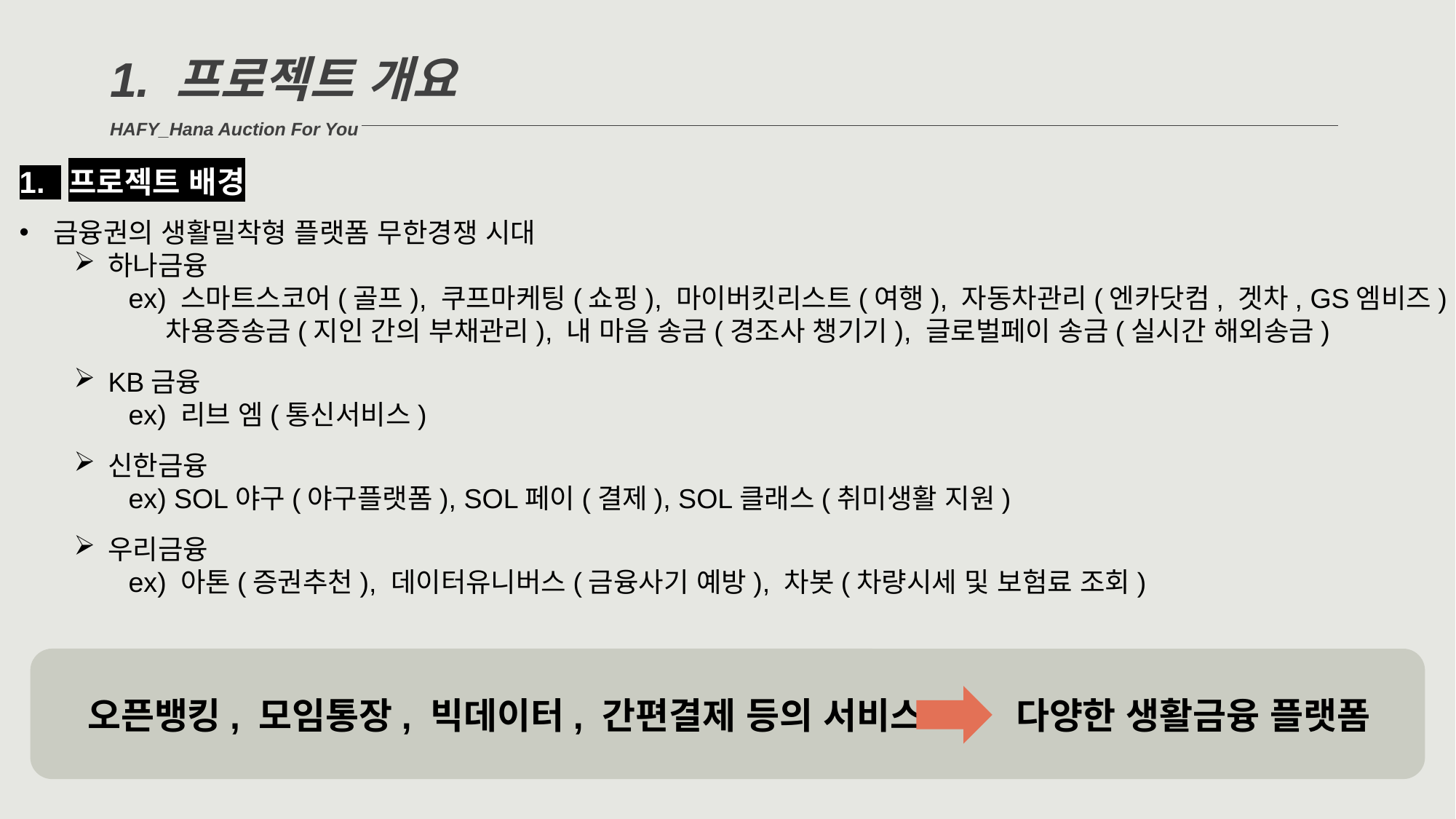

1. 프로젝트 개요
HAFY_Hana Auction For You
https://news.einfomax.co.kr/news/articleView.html?idxno=4103342
http://www.sisajournal-e.com/news/articleView.html?idxno=208677

1.  프로젝트 배경
금융권의 생활밀착형 플랫폼 무한경쟁 시대
하나금융
ex) 스마트스코어(골프), 쿠프마케팅(쇼핑), 마이버킷리스트(여행), 자동차관리(엔카닷컴, 겟차, GS엠비즈)
    차용증송금(지인 간의 부채관리), 내 마음 송금(경조사 챙기기), 글로벌페이 송금(실시간 해외송금)

KB금융
ex) 리브 엠(통신서비스)

신한금융
ex) SOL야구(야구플랫폼), SOL페이(결제), SOL클래스(취미생활 지원)

우리금융
ex) 아톤(증권추천), 데이터유니버스(금융사기 예방), 차봇(차량시세 및 보험료 조회)

오픈뱅킹, 모임통장, 빅데이터, 간편결제 등의 서비스         다양한 생활금융 플랫폼